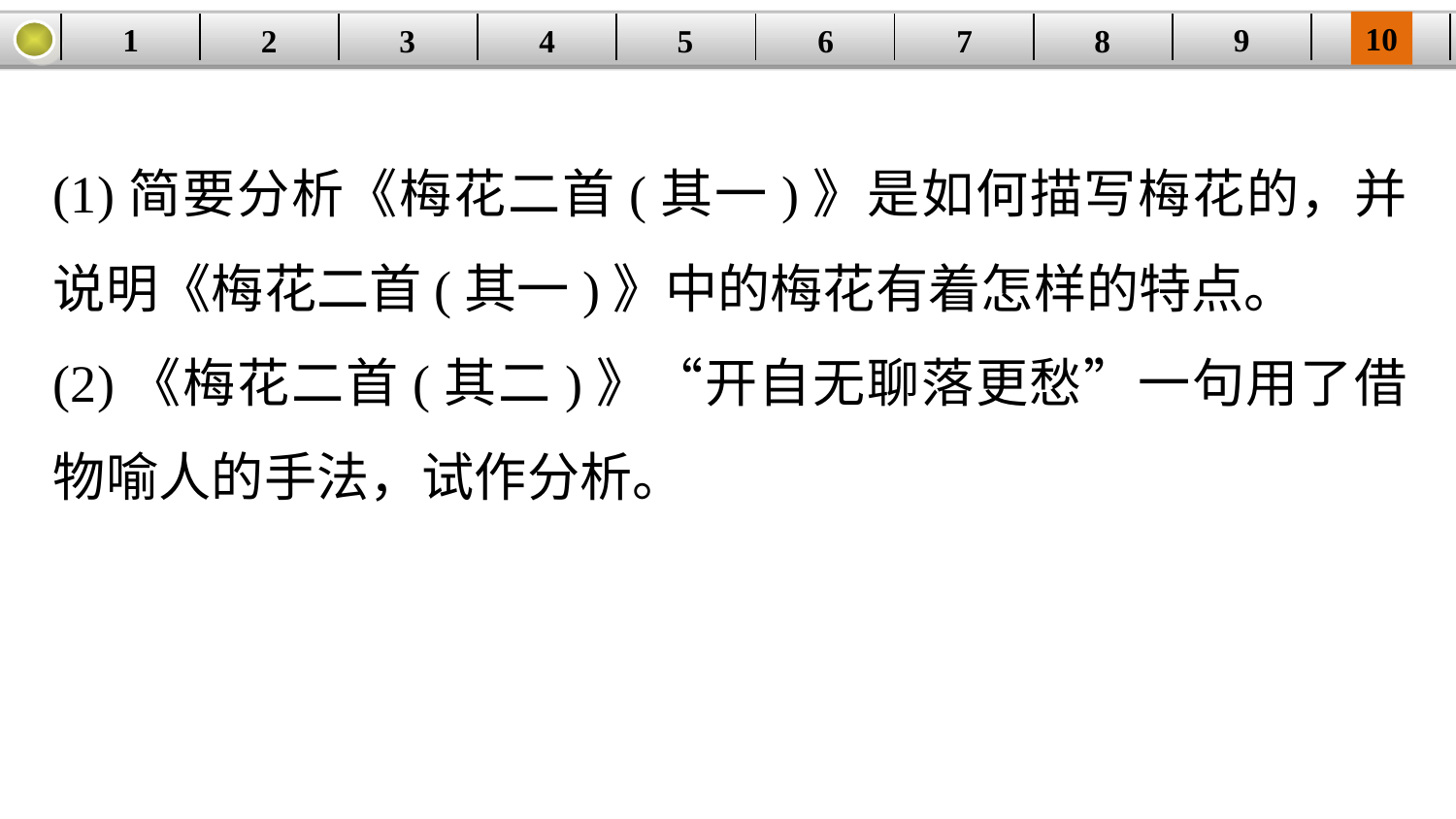

10

9
1
3
4
5
6
8
2
|  |  |  |  |  |  |  |  |  |  |
| --- | --- | --- | --- | --- | --- | --- | --- | --- | --- |
7

(1)简要分析《梅花二首(其一)》是如何描写梅花的，并说明《梅花二首(其一)》中的梅花有着怎样的特点。
(2)《梅花二首(其二)》“开自无聊落更愁”一句用了借物喻人的手法，试作分析。